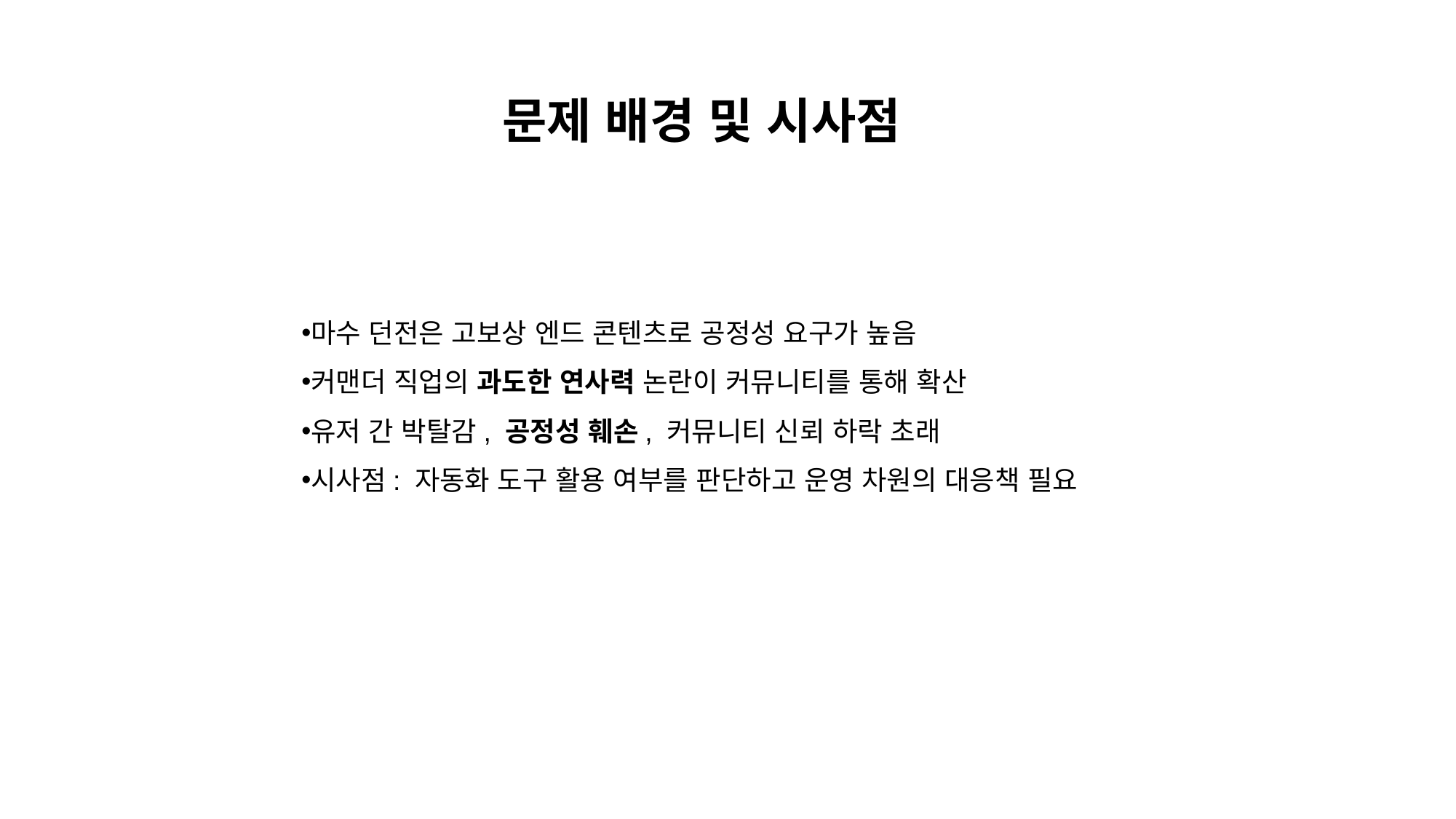

문제 배경 및 시사점
마수 던전은 고보상 엔드 콘텐츠로 공정성 요구가 높음
커맨더 직업의 과도한 연사력 논란이 커뮤니티를 통해 확산
유저 간 박탈감, 공정성 훼손, 커뮤니티 신뢰 하락 초래
시사점: 자동화 도구 활용 여부를 판단하고 운영 차원의 대응책 필요